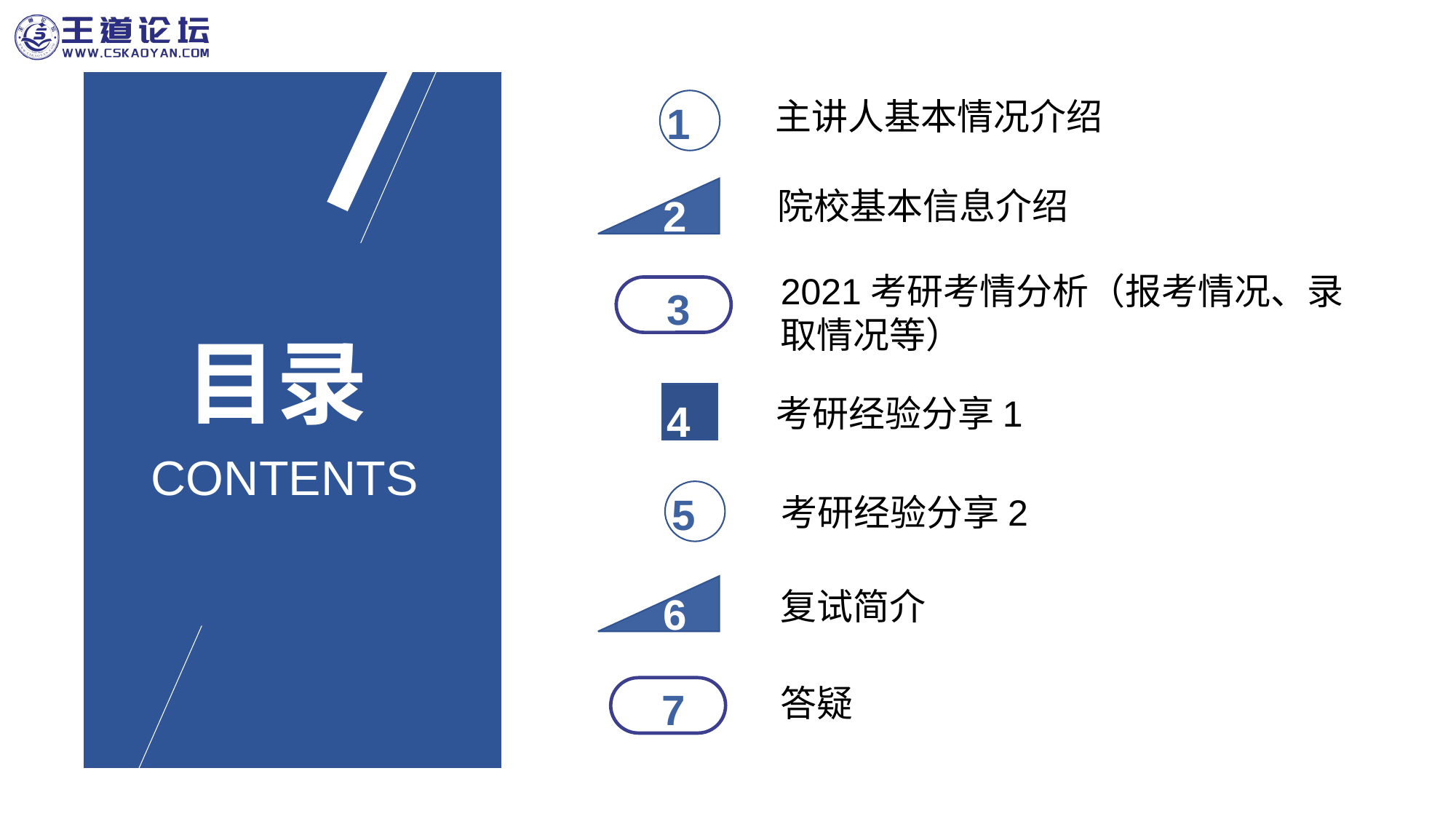

主讲人基本情况介绍

1
院校基本信息介绍

2
2021考研考情分析（报考情况、录取情况等）

3
目录

考研经验分享1
4
CONTENTS

5
考研经验分享2

复试简介
6
答疑

7